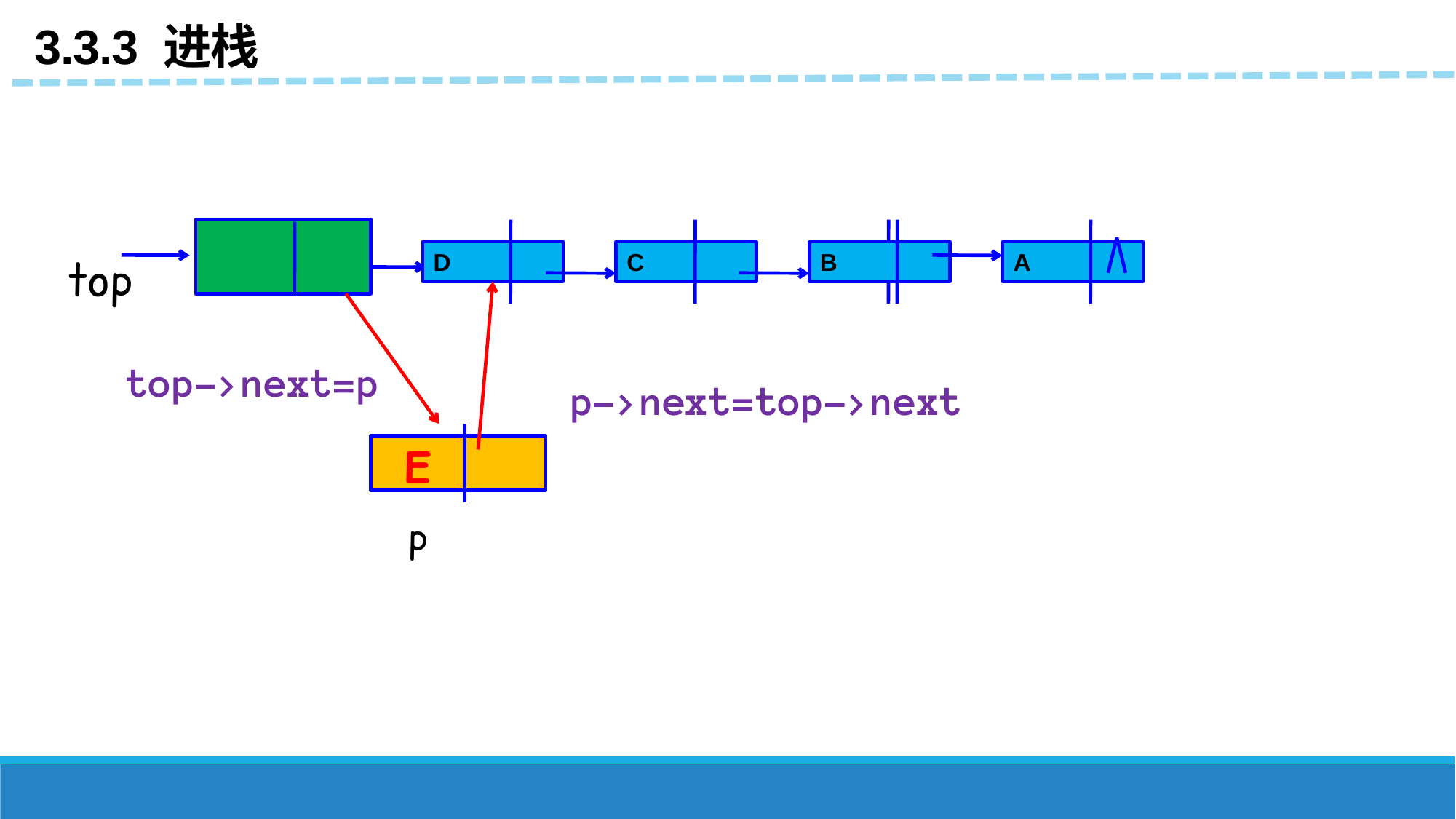

3.3.3 进栈

D
C
B
A
top
top->next=p
p->next=top->next

E
p